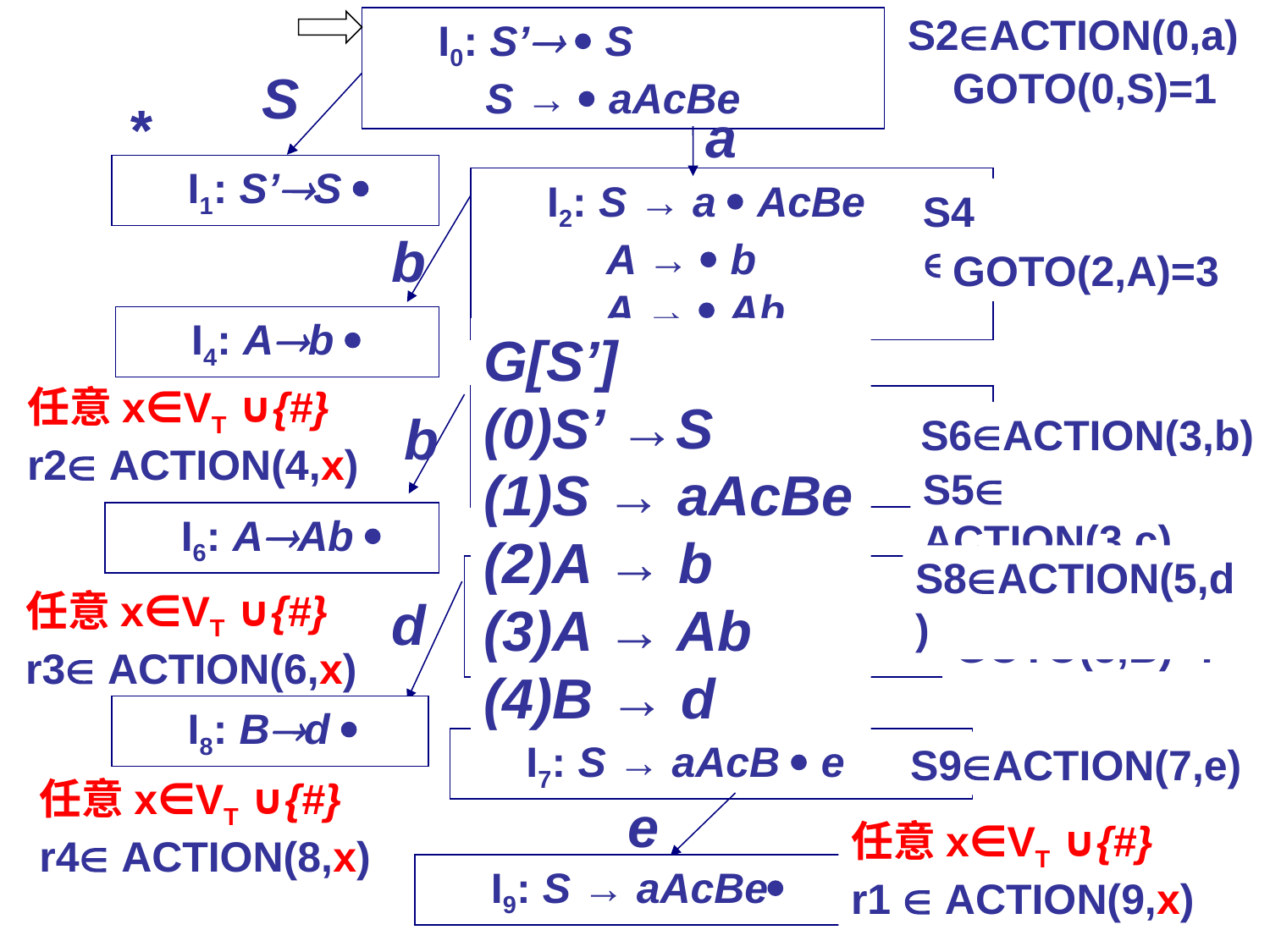

S2∈ACTION(0,a)
I0: S’→ • S
    S → • aAcBe

GOTO(0,S)=1
S

*
*
a

I1: S’→S •
I2: S → a • AcBe
     A → • b
     A → • Ab
S4 ∈ACTION(2,b)

b
GOTO(2,A)=3
I4: A→b •
G[S’]
(0)S’ →S
(1)S → aAcBe
(2)A → b
(3)A → Ab
(4)B → d
A

任意x∈VT ∪{#}
r2∈ ACTION(4,x)
I3: S → aA • cBe
     A → A • b

b
S6∈ACTION(3,b)
S5∈ ACTION(3,c)
c

I6: A→Ab •
S8∈ACTION(5,d)
I5: S → aAc • Be
       B → • d
任意x∈VT ∪{#}
r3∈ ACTION(6,x)

d
GOTO(5,B)=7
B

I8: B→d •
I7: S → aAcB • e
S9∈ACTION(7,e)
任意x∈VT ∪{#}
r4∈ ACTION(8,x)
e

任意x∈VT ∪{#}
r1 ∈ ACTION(9,x)
I9: S → aAcBe•